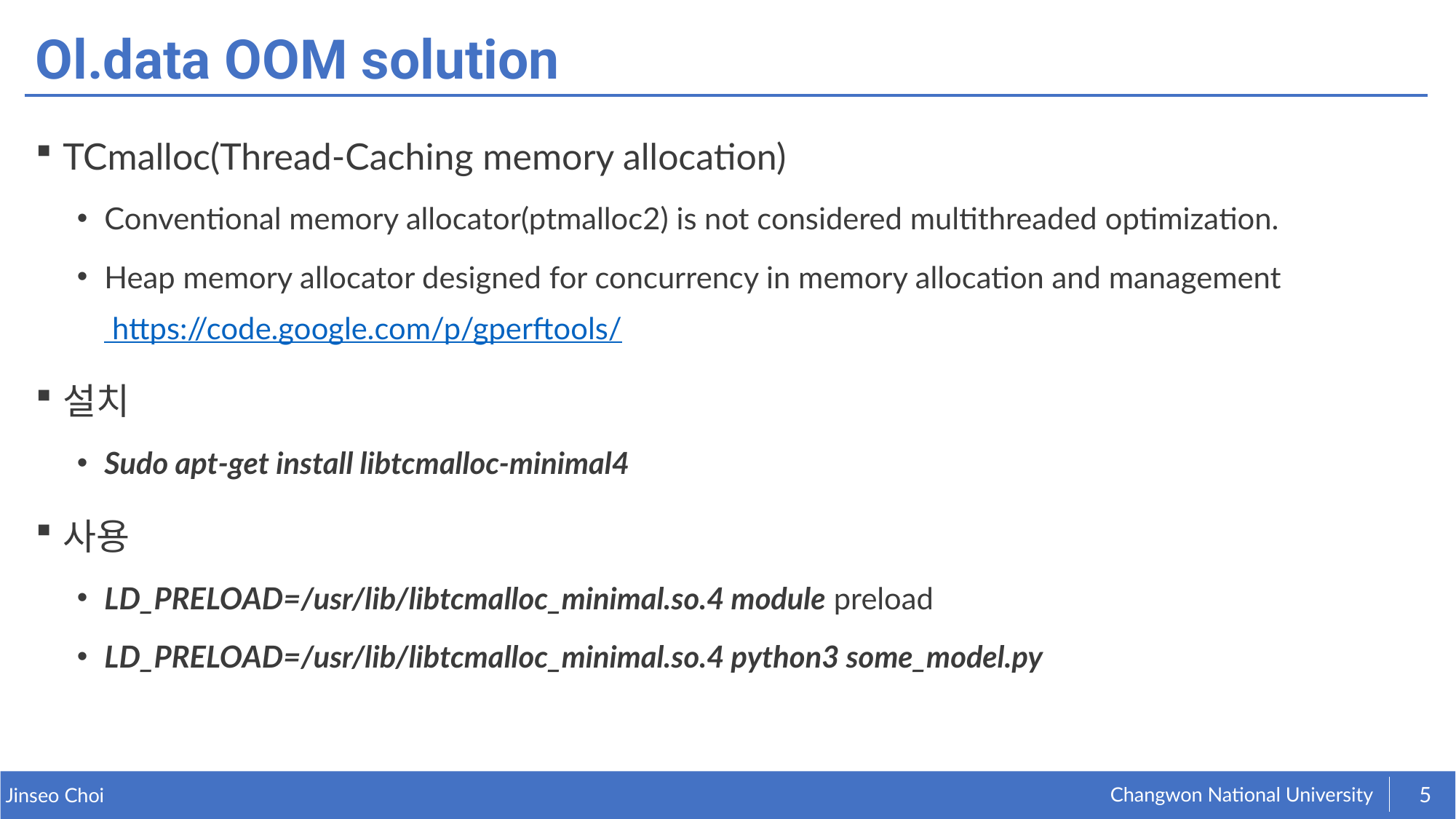

# Ol.data OOM solution
TCmalloc(Thread-Caching memory allocation)
Conventional memory allocator(ptmalloc2) is not considered multithreaded optimization.
Heap memory allocator designed for concurrency in memory allocation and management https://code.google.com/p/gperftools/
설치
Sudo apt-get install libtcmalloc-minimal4
사용
LD_PRELOAD=/usr/lib/libtcmalloc_minimal.so.4 module preload
LD_PRELOAD=/usr/lib/libtcmalloc_minimal.so.4 python3 some_model.py

5